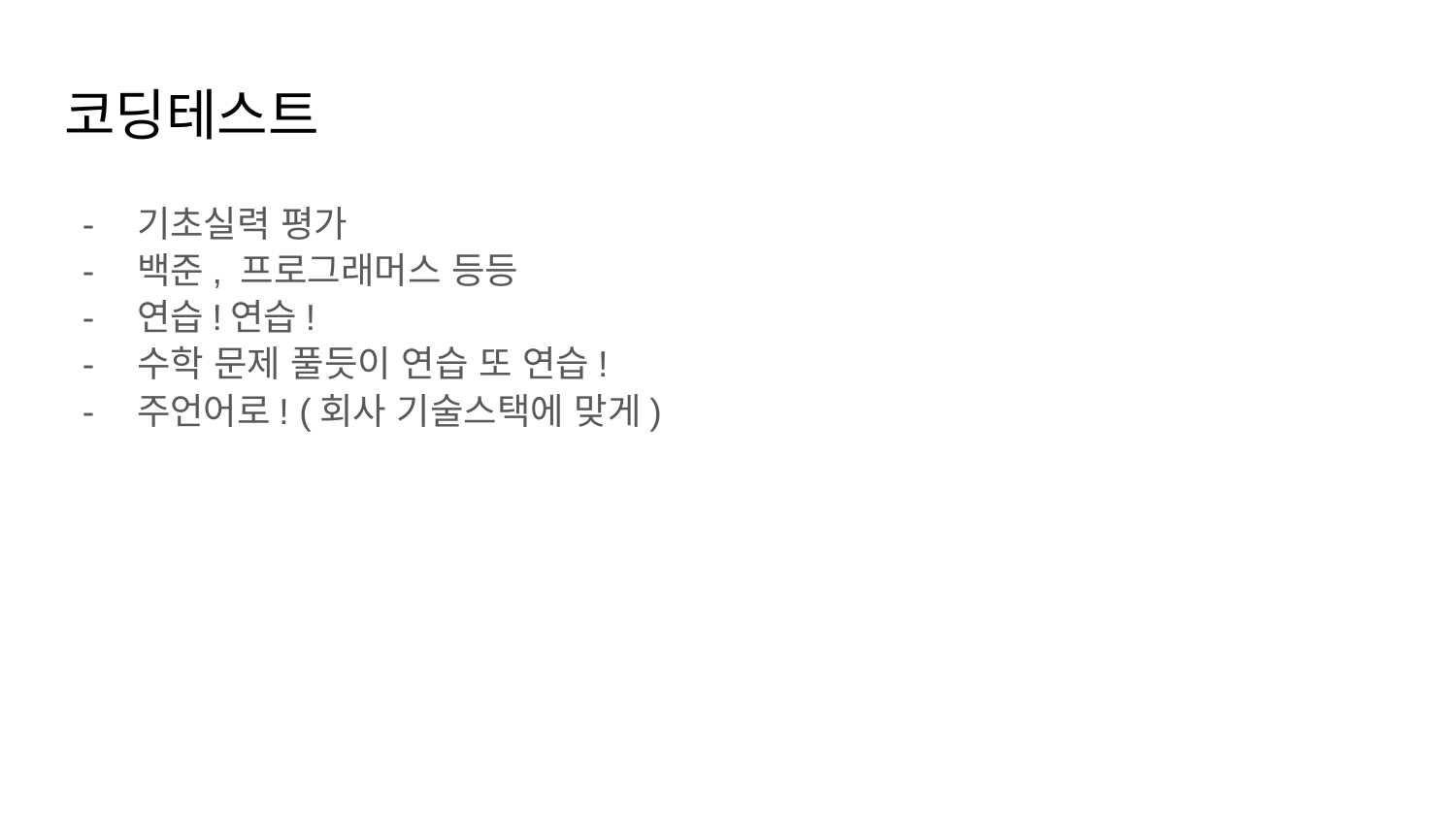

# 코딩테스트
기초실력 평가
백준, 프로그래머스 등등
연습!연습!
수학 문제 풀듯이 연습 또 연습!
주언어로! (회사 기술스택에 맞게)